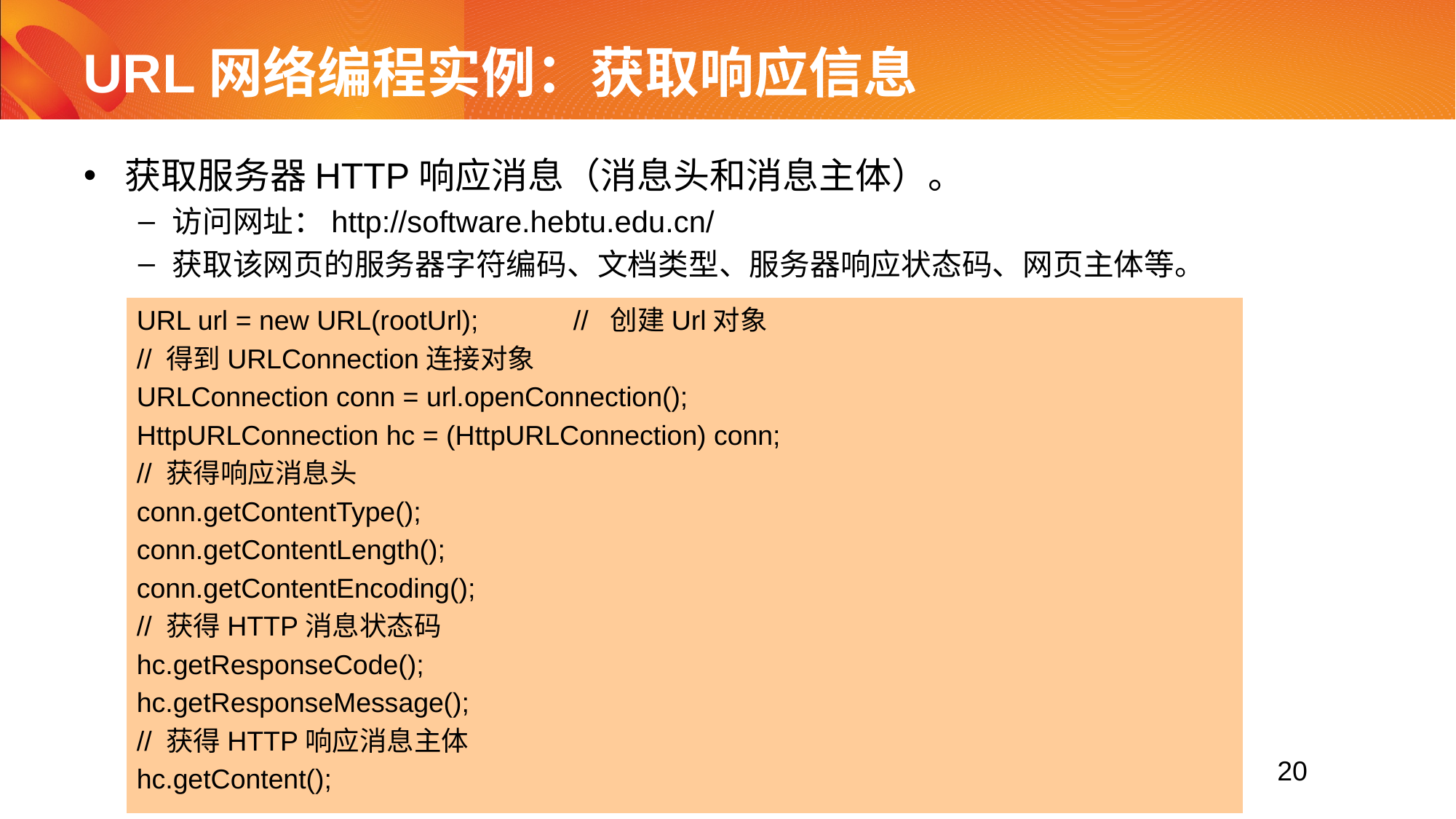

# URL网络编程实例：获取响应信息
获取服务器HTTP响应消息（消息头和消息主体）。
访问网址：http://software.hebtu.edu.cn/
获取该网页的服务器字符编码、文档类型、服务器响应状态码、网页主体等。
URL url = new URL(rootUrl);	//  创建Url对象
// 得到URLConnection连接对象
URLConnection conn = url.openConnection();
HttpURLConnection hc = (HttpURLConnection) conn;
// 获得响应消息头
conn.getContentType();
conn.getContentLength();
conn.getContentEncoding();
// 获得HTTP消息状态码
hc.getResponseCode();
hc.getResponseMessage();
// 获得HTTP响应消息主体
hc.getContent();